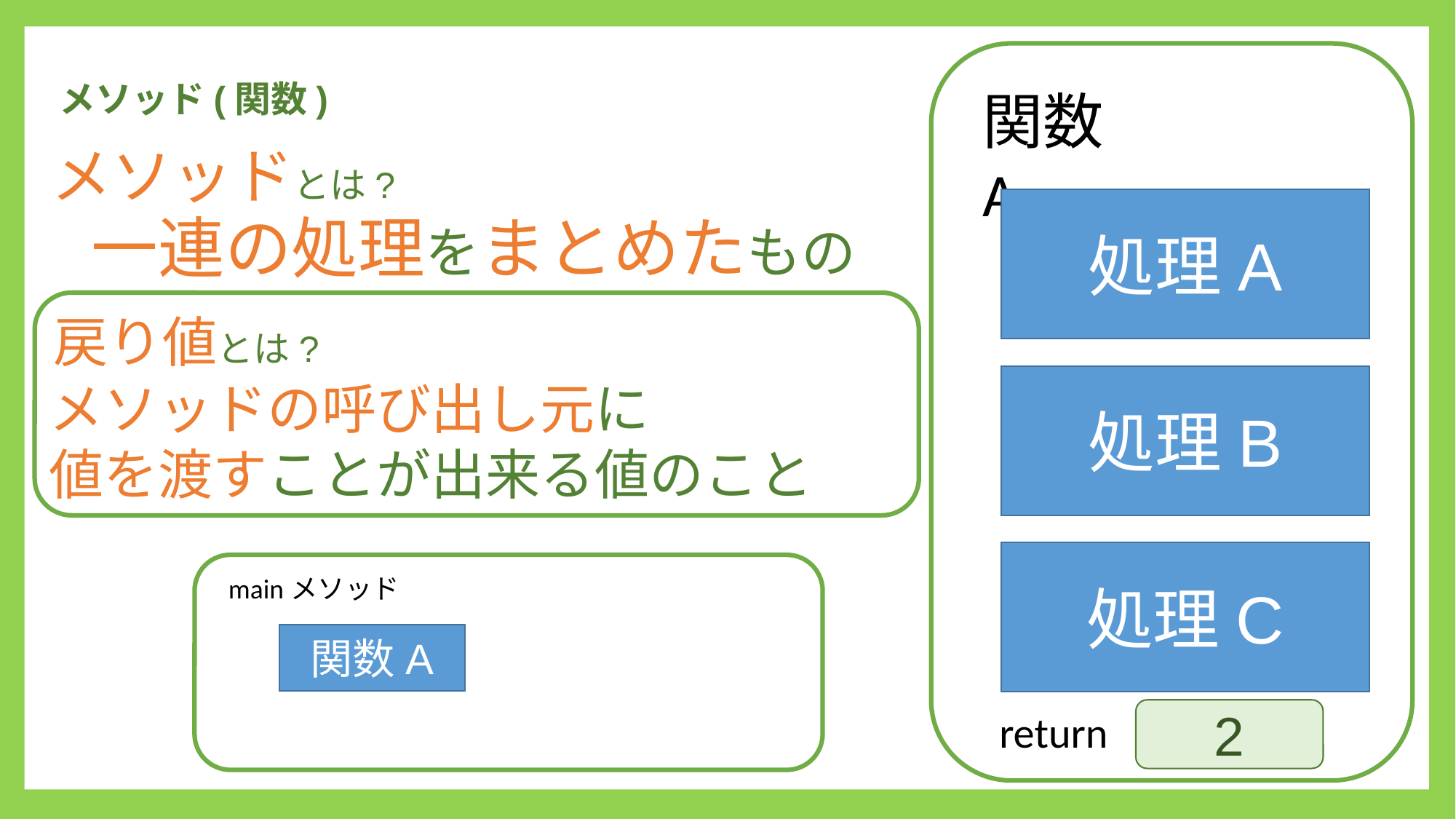

メソッド(関数)
関数A
メソッドとは?
処理A
一連の処理をまとめたもの

戻り値とは?
処理B
メソッドの呼び出し元に
値を渡すことが出来る値のこと
処理C

mainメソッド
関数A
2
return